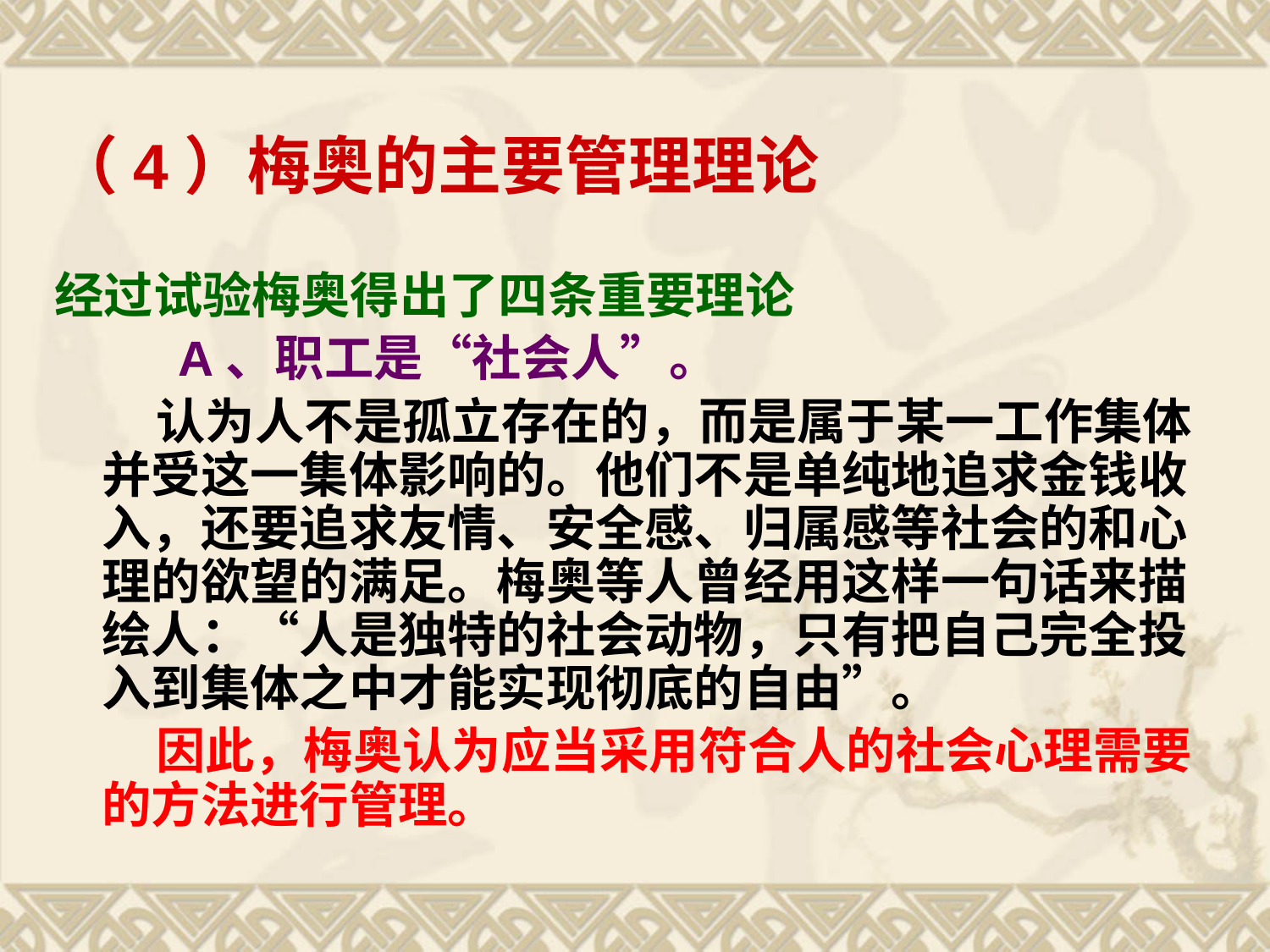

# （4）梅奥的主要管理理论
经过试验梅奥得出了四条重要理论
         A、职工是“社会人”。
        认为人不是孤立存在的，而是属于某一工作集体并受这一集体影响的。他们不是单纯地追求金钱收入，还要追求友情、安全感、归属感等社会的和心理的欲望的满足。梅奥等人曾经用这样一句话来描绘人：“人是独特的社会动物，只有把自己完全投入到集体之中才能实现彻底的自由”。
        因此，梅奥认为应当采用符合人的社会心理需要的方法进行管理。